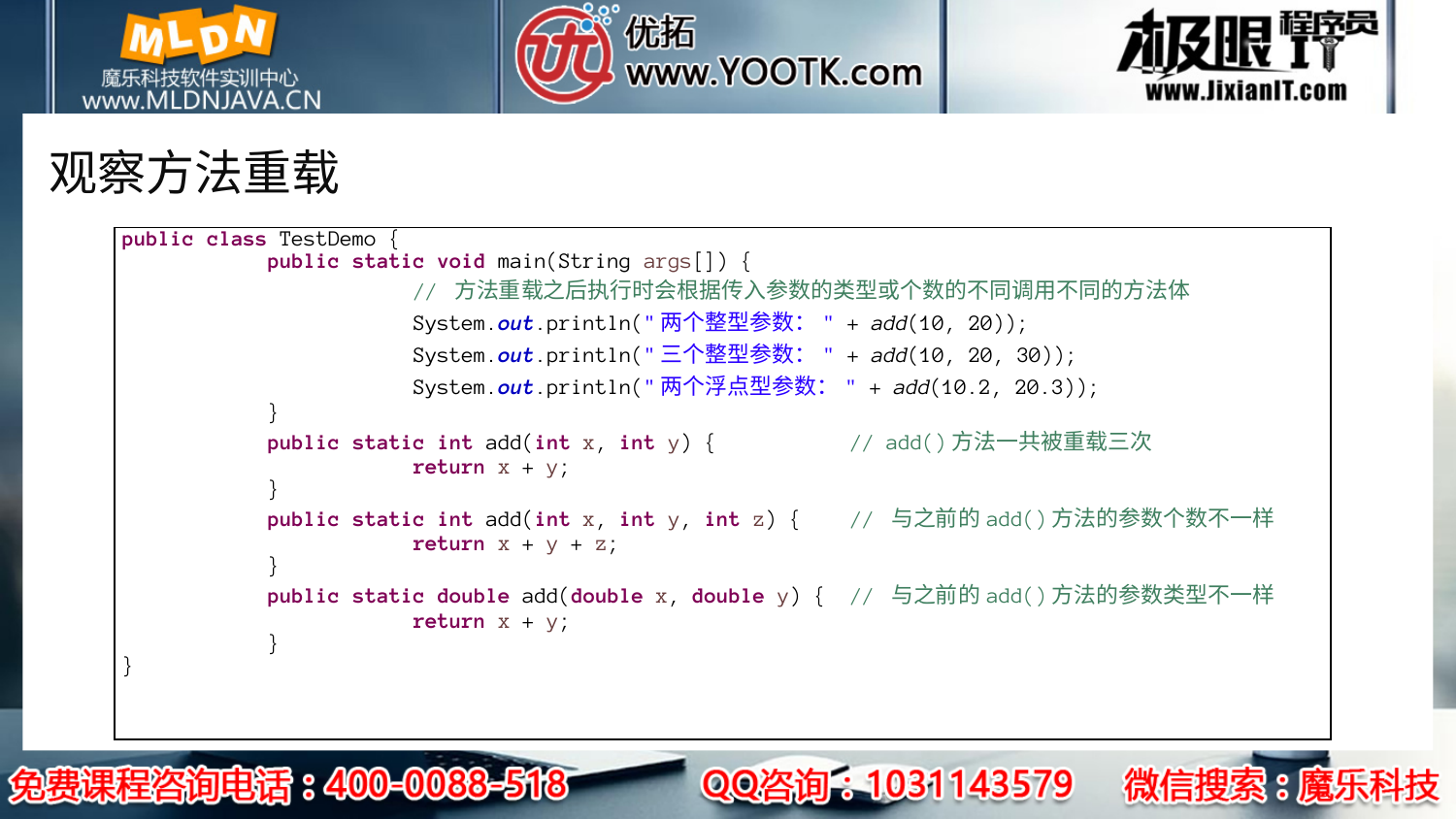

# 观察方法重载
| public class TestDemo { public static void main(String args[]) { // 方法重载之后执行时会根据传入参数的类型或个数的不同调用不同的方法体 System.out.println("两个整型参数：" + add(10, 20)); System.out.println("三个整型参数：" + add(10, 20, 30)); System.out.println("两个浮点型参数：" + add(10.2, 20.3)); } public static int add(int x, int y) { // add()方法一共被重载三次 return x + y; } public static int add(int x, int y, int z) { // 与之前的add()方法的参数个数不一样 return x + y + z; } public static double add(double x, double y) { // 与之前的add()方法的参数类型不一样 return x + y; } } |
| --- |